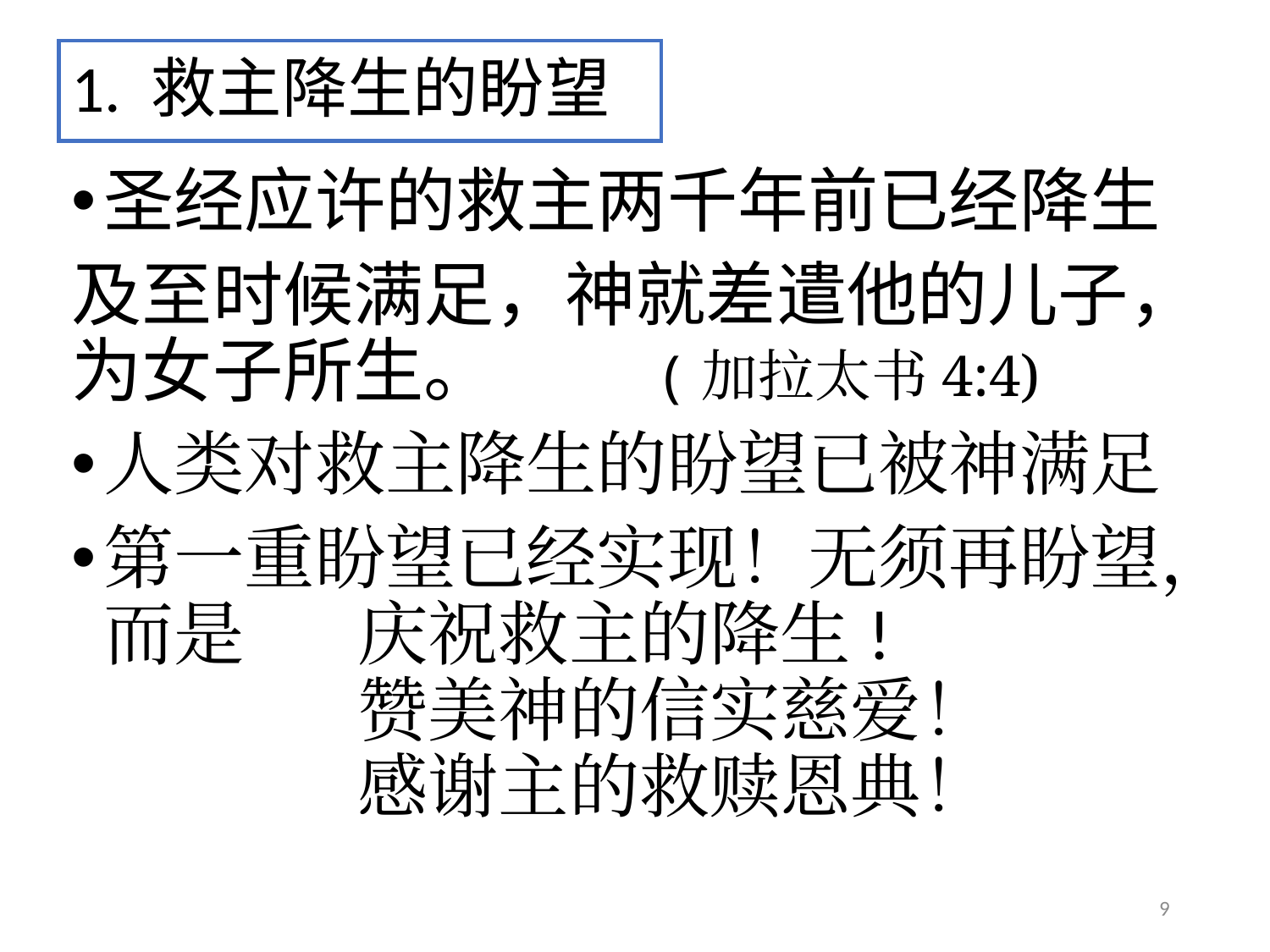

# 1. 救主降生的盼望
圣经应许的救主两千年前已经降生
及至时候满足，神就差遣他的儿子，为女子所生。         (加拉太书4:4)
人类对救主降生的盼望已被神满足
第一重盼望已经实现！无须再盼望，而是	庆祝救主的降生!
		赞美神的信实慈爱！
		感谢主的救赎恩典！

9